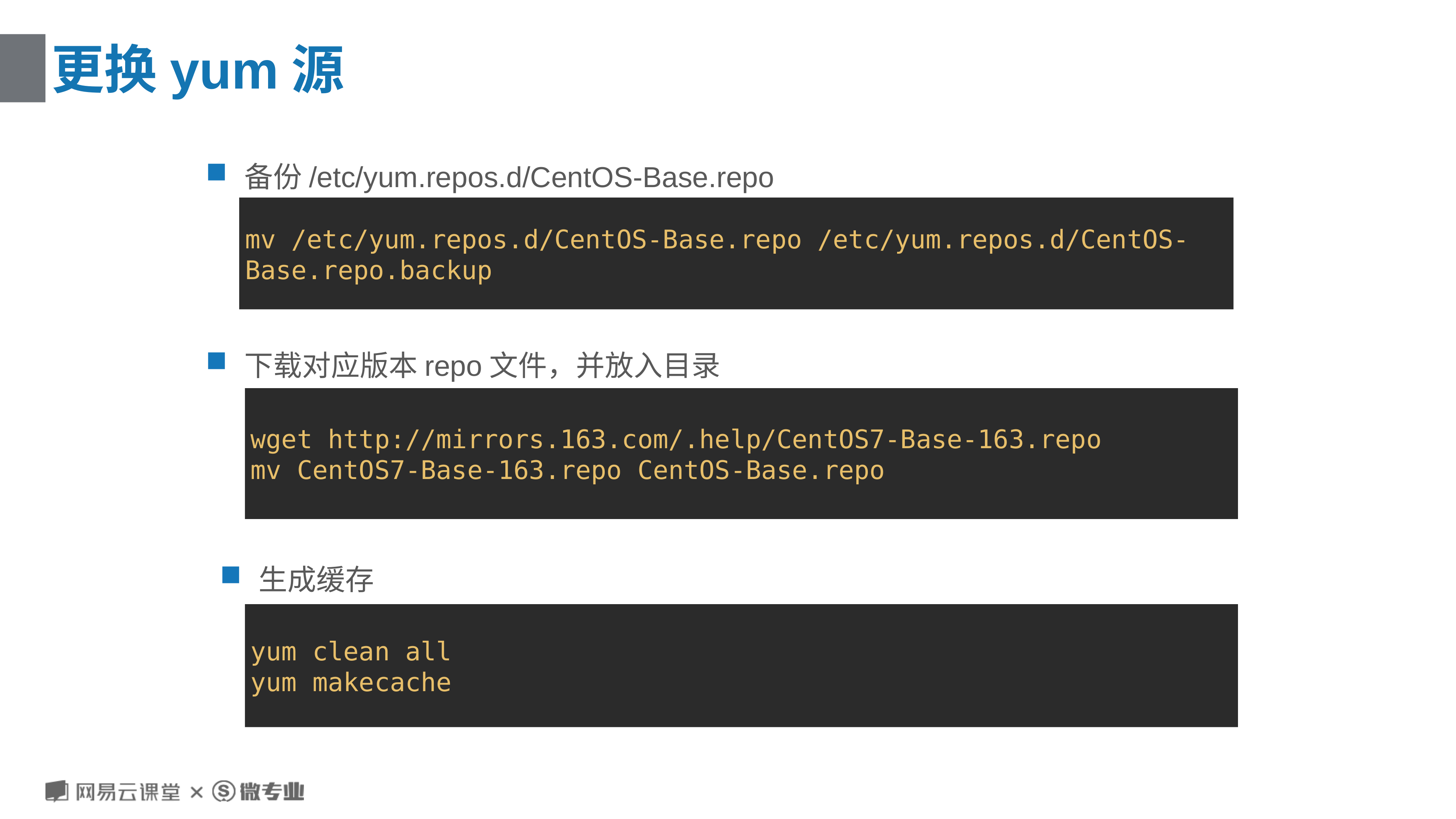

# 更换yum源
备份/etc/yum.repos.d/CentOS-Base.repo
mv /etc/yum.repos.d/CentOS-Base.repo /etc/yum.repos.d/CentOS-Base.repo.backup

下载对应版本repo文件，并放入目录
wget http://mirrors.163.com/.help/CentOS7-Base-163.repo
mv CentOS7-Base-163.repo CentOS-Base.repo
生成缓存
yum clean all
yum makecache